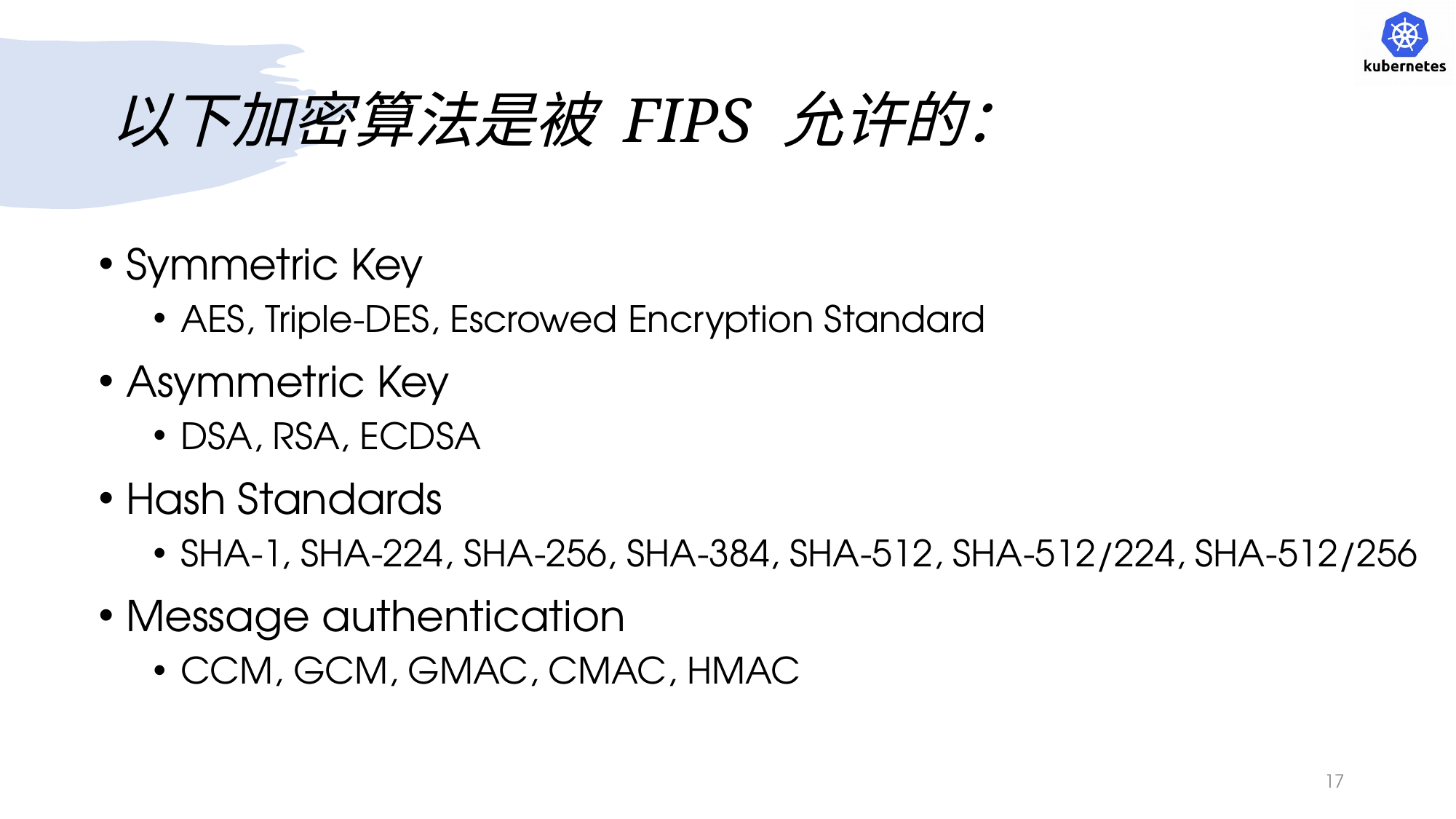

# 以下加密算法是被 FIPS 允许的：
Symmetric Key
AES, Triple-DES, Escrowed Encryption Standard
Asymmetric Key
DSA, RSA, ECDSA
Hash Standards
SHA-1, SHA-224, SHA-256, SHA-384, SHA-512, SHA-512/224, SHA-512/256
Message authentication
CCM, GCM, GMAC, CMAC, HMAC

17